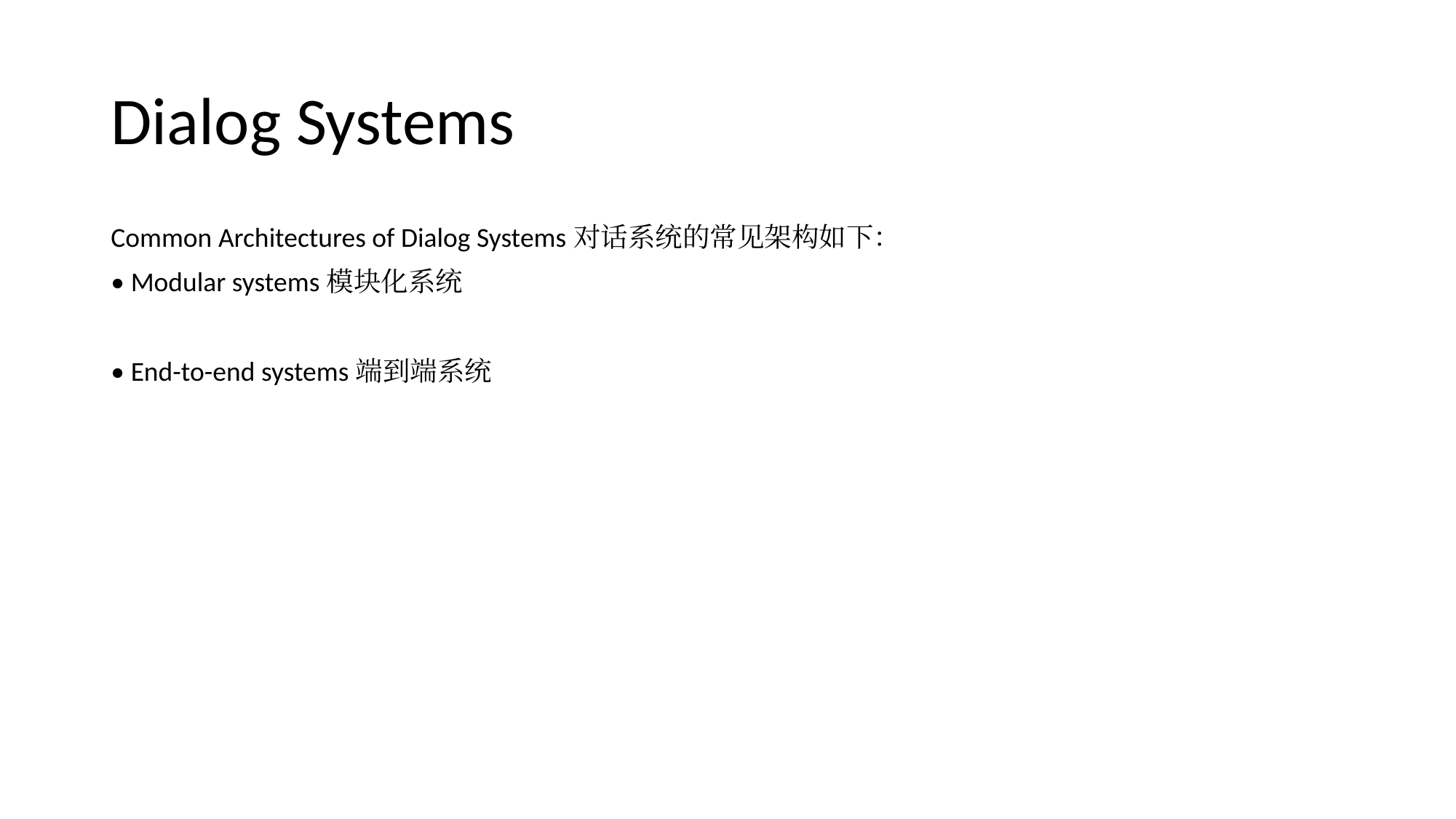

# Dialog Systems
Common Architectures of Dialog Systems对话系统的常见架构如下：
• Modular systems模块化系统

• End-to-end systems端到端系统